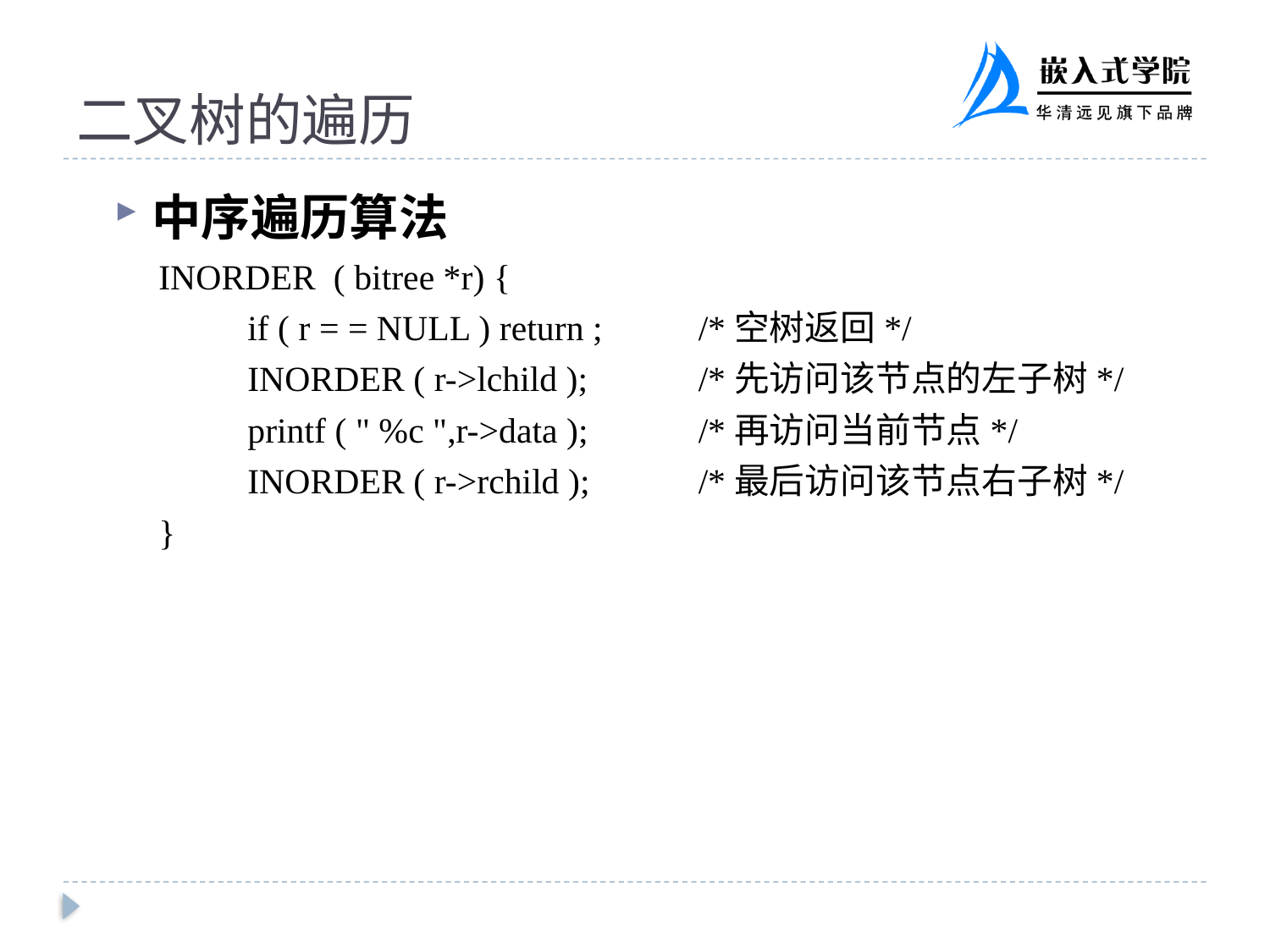

# 二叉树的遍历
中序遍历算法
INORDER  ( bitree *r) {
          if ( r = = NULL ) return ; 	/*空树返回*/
          INORDER ( r->lchild ); 	/*先访问该节点的左子树*/
          printf ( " %c ",r->data ); 	/*再访问当前节点*/
          INORDER ( r->rchild ); 	/*最后访问该节点右子树*/
}
139